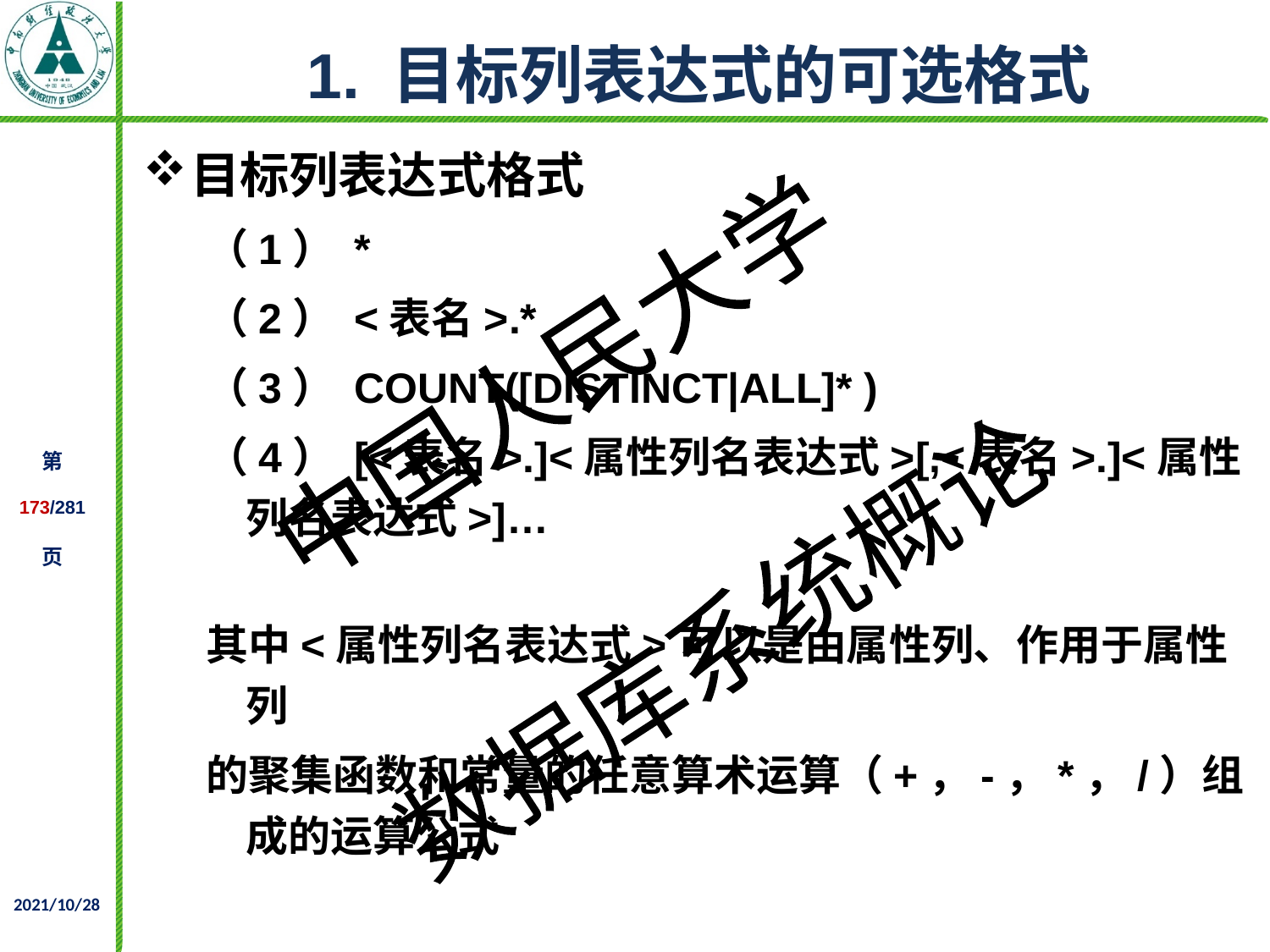

# 1. 目标列表达式的可选格式
目标列表达式格式
（1） *
（2） <表名>.*
（3） COUNT([DISTINCT|ALL]* )
（4） [<表名>.]<属性列名表达式>[,<表名>.]<属性列名表达式>]…

其中<属性列名表达式>可以是由属性列、作用于属性列
的聚集函数和常量的任意算术运算（+，-，*，/）组成的运算公式
2021/10/28